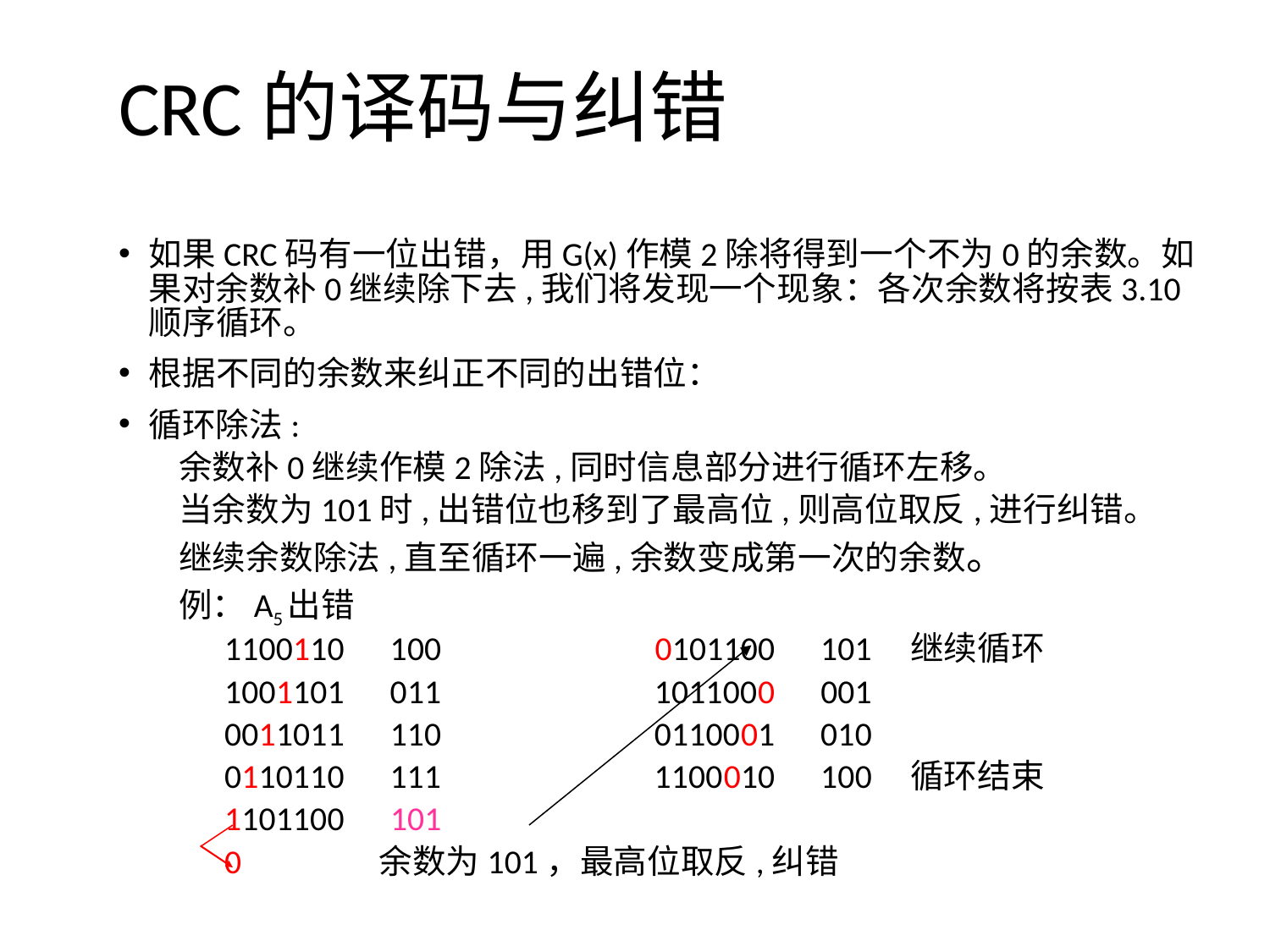

# CRC的译码与纠错
如果CRC码有一位出错，用G(x)作模2除将得到一个不为0的余数。如果对余数补0继续除下去,我们将发现一个现象：各次余数将按表3.10顺序循环。
根据不同的余数来纠正不同的出错位：
循环除法:
余数补0继续作模2除法,同时信息部分进行循环左移。
当余数为101时,出错位也移到了最高位,则高位取反,进行纠错。
继续余数除法,直至循环一遍,余数变成第一次的余数。
例：A5出错
      1100110      100                            0101100      101    继续循环
      1001101      011                            1011000      001
      0011011      110                            0110001      010
      0110110      111                            1100010      100    循环结束
      1101100      101
      0                 余数为101，最高位取反,纠错